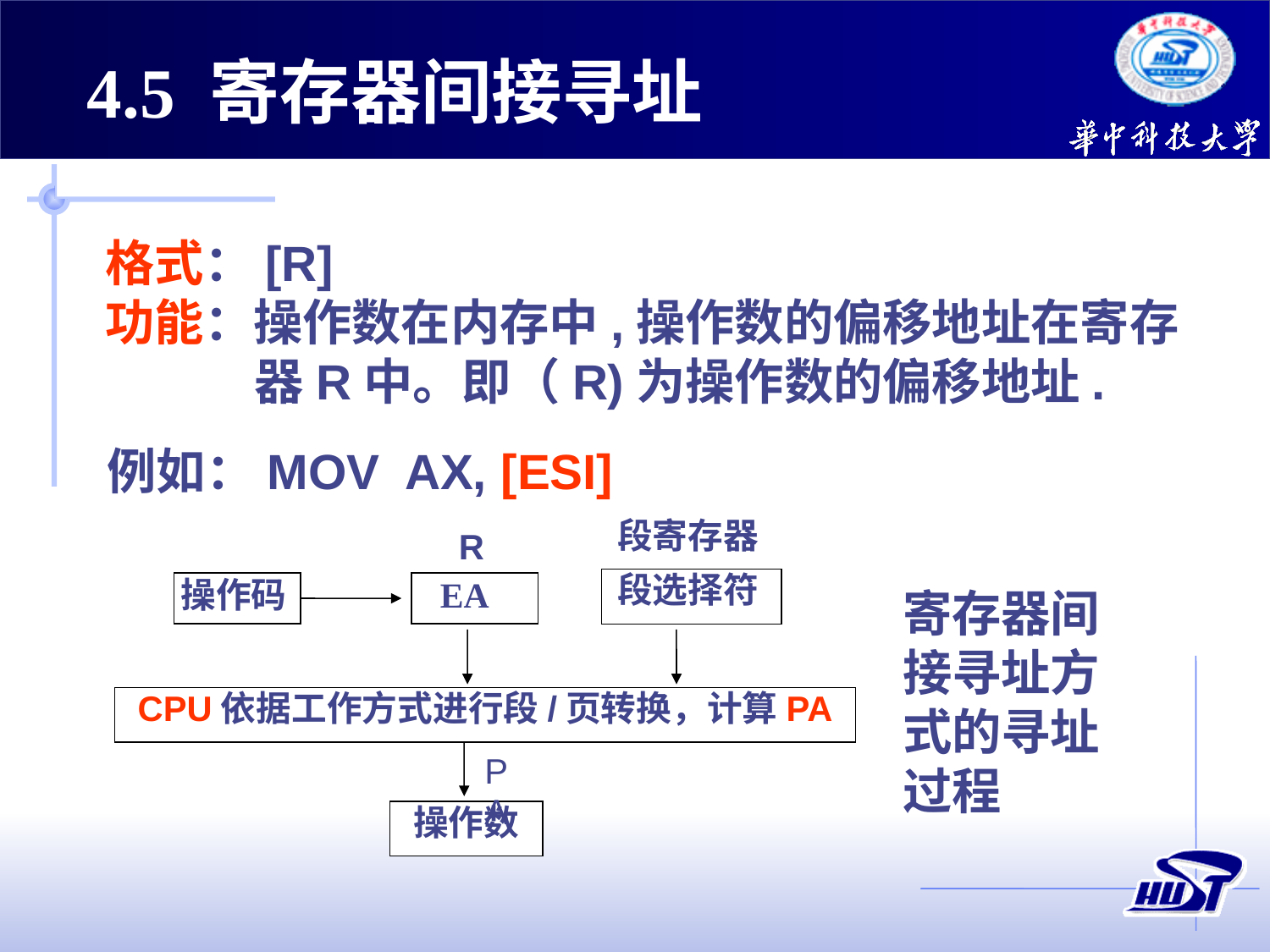

4.5 寄存器间接寻址
格式：[R]
功能：操作数在内存中,操作数的偏移地址在寄存器R中。即（R)为操作数的偏移地址.
例如：MOV  AX, [ESI]
段寄存器
R
段选择符
操作码
EA

CPU依据工作方式进行段/页转换，计算PA

PA
操作数
寄存器间接寻址方式的寻址过程